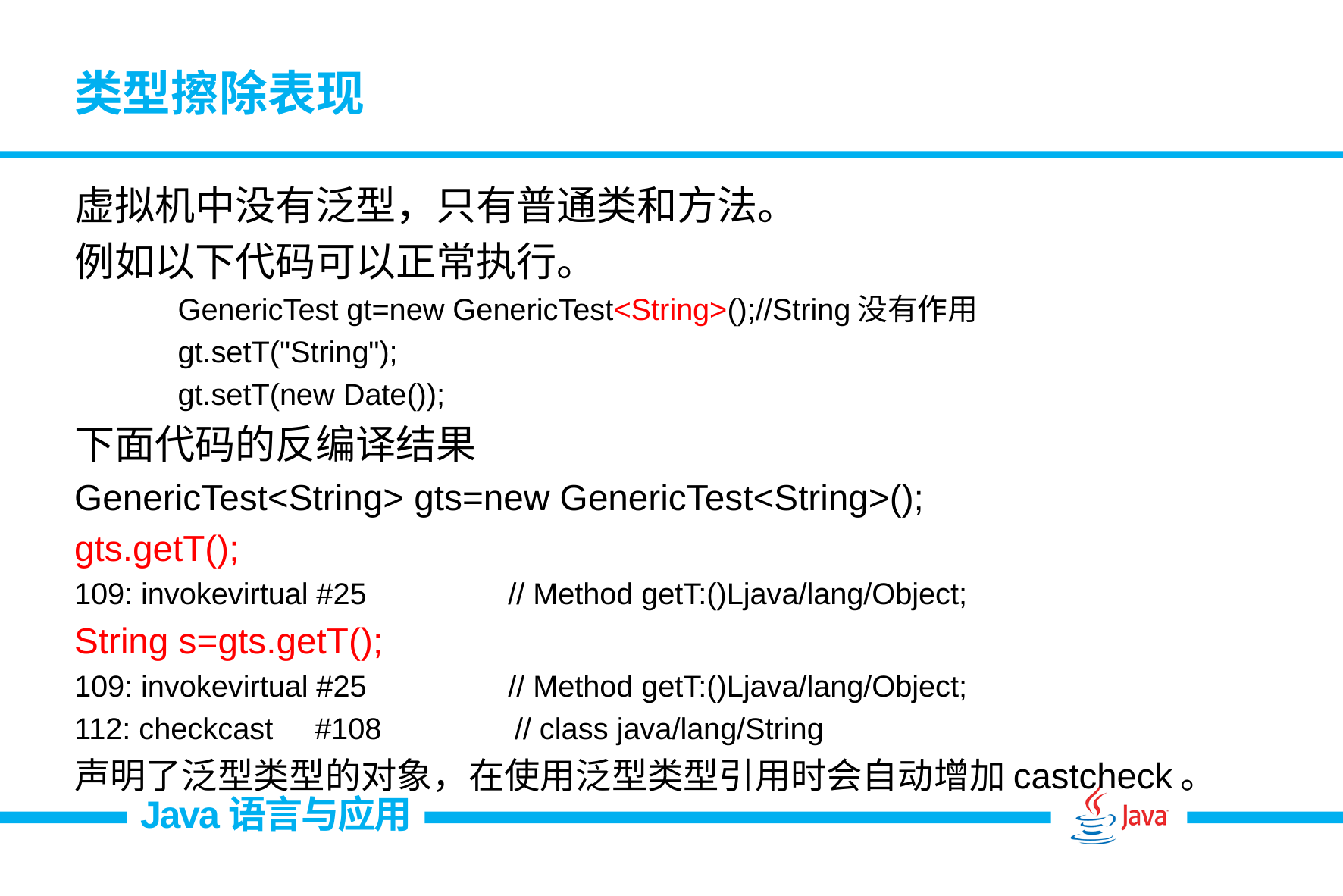

# 类型擦除表现
虚拟机中没有泛型，只有普通类和方法。
例如以下代码可以正常执行。
	GenericTest gt=new GenericTest<String>();//String没有作用
	gt.setT("String");
	gt.setT(new Date());
下面代码的反编译结果
GenericTest<String> gts=new GenericTest<String>();
gts.getT();
109: invokevirtual #25                 // Method getT:()Ljava/lang/Object;
String s=gts.getT();
109: invokevirtual #25                 // Method getT:()Ljava/lang/Object;
112: checkcast     #108                // class java/lang/String
声明了泛型类型的对象，在使用泛型类型引用时会自动增加castcheck。